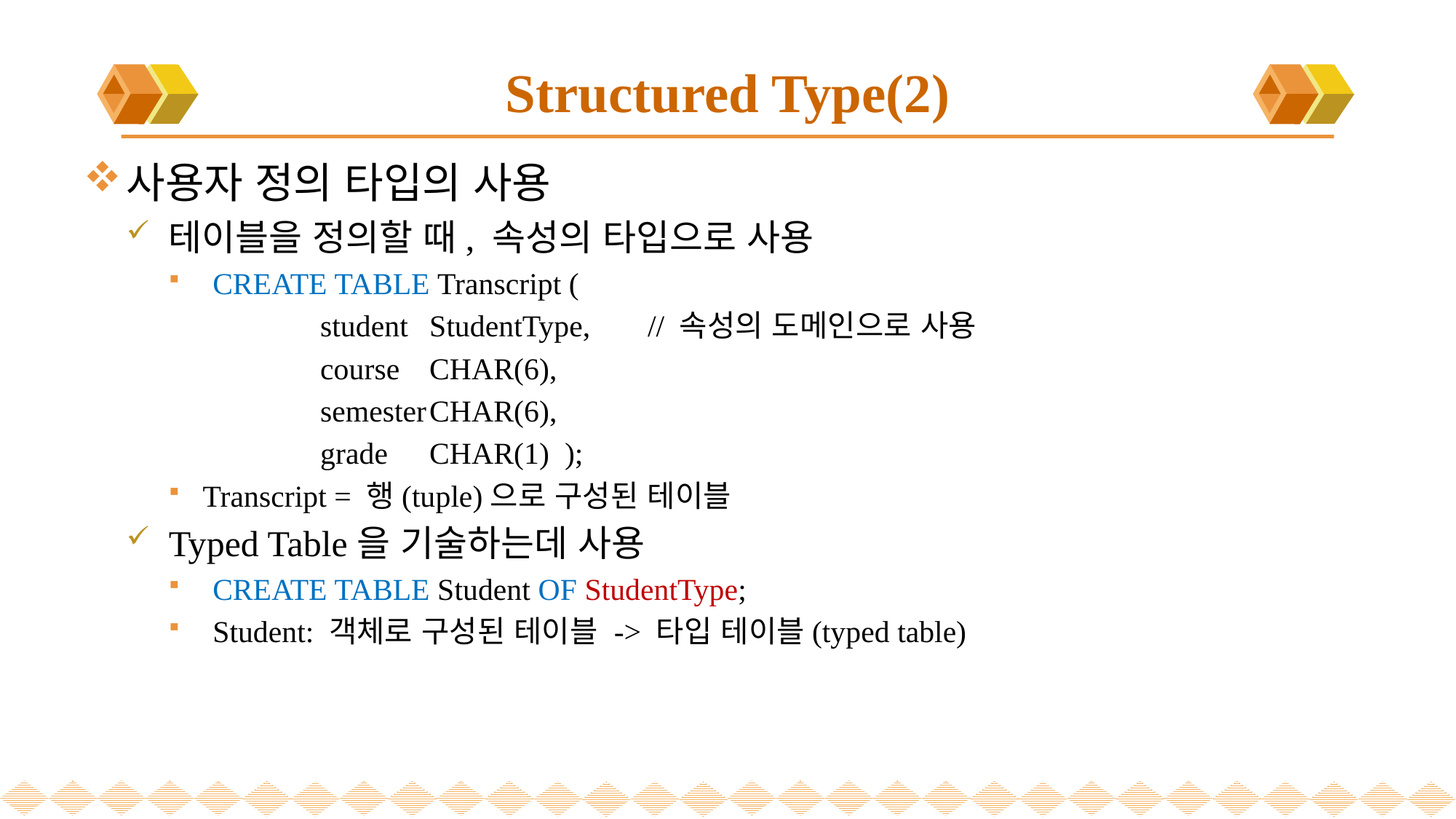

# Structured Type(2)
사용자 정의 타입의 사용
테이블을 정의할 때, 속성의 타입으로 사용
CREATE TABLE Transcript (
	student	StudentType,	// 속성의 도메인으로 사용
	course	CHAR(6),
	semester	CHAR(6),
	grade	CHAR(1)  );
Transcript = 행(tuple)으로 구성된 테이블
Typed Table을 기술하는데 사용
CREATE TABLE Student OF StudentType;
Student: 객체로 구성된 테이블 -> 타입 테이블(typed table)